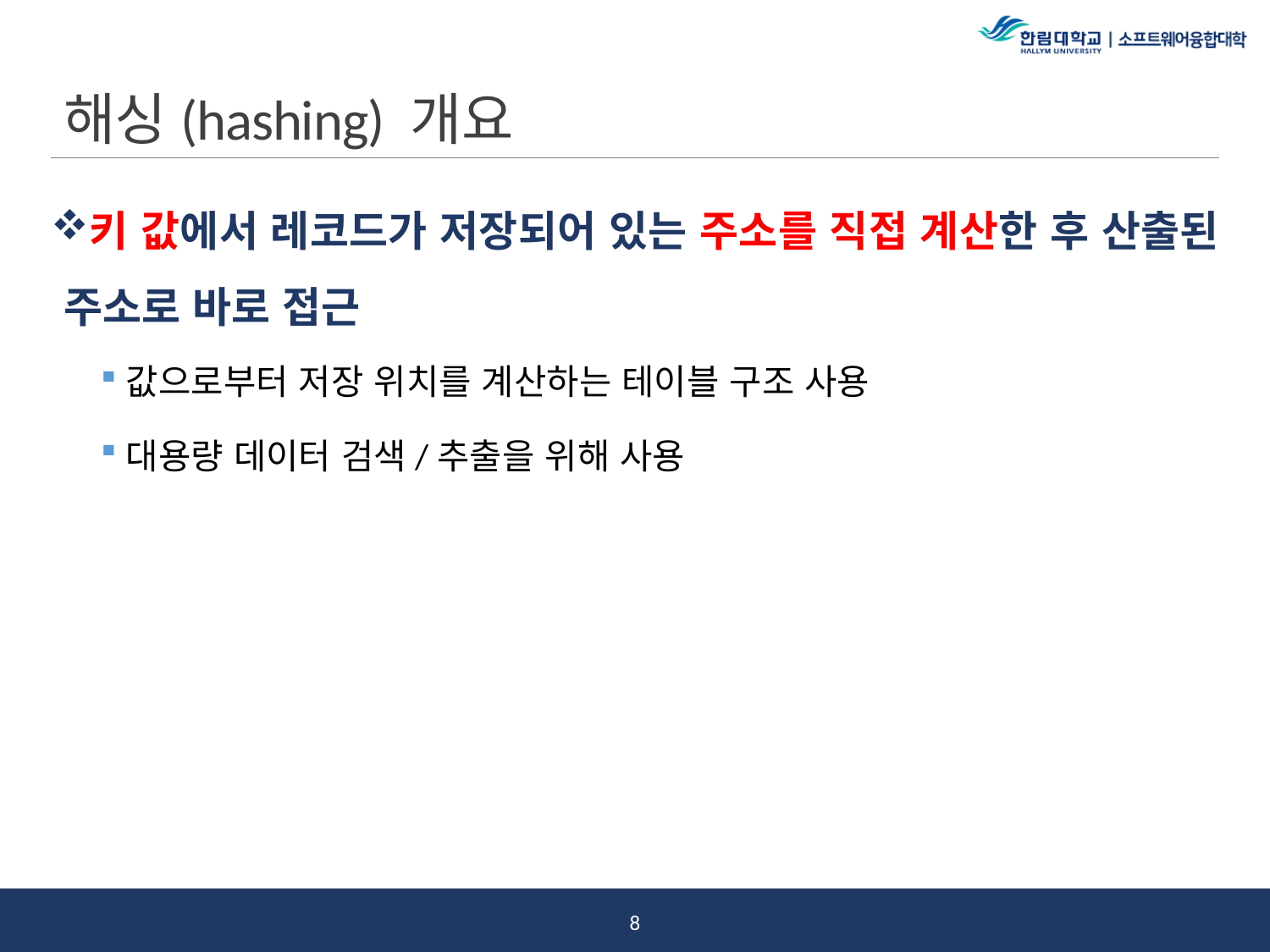

# 해싱(hashing) 개요
키 값에서 레코드가 저장되어 있는 주소를 직접 계산한 후 산출된 주소로 바로 접근
값으로부터 저장 위치를 계산하는 테이블 구조 사용
대용량 데이터 검색/추출을 위해 사용

8